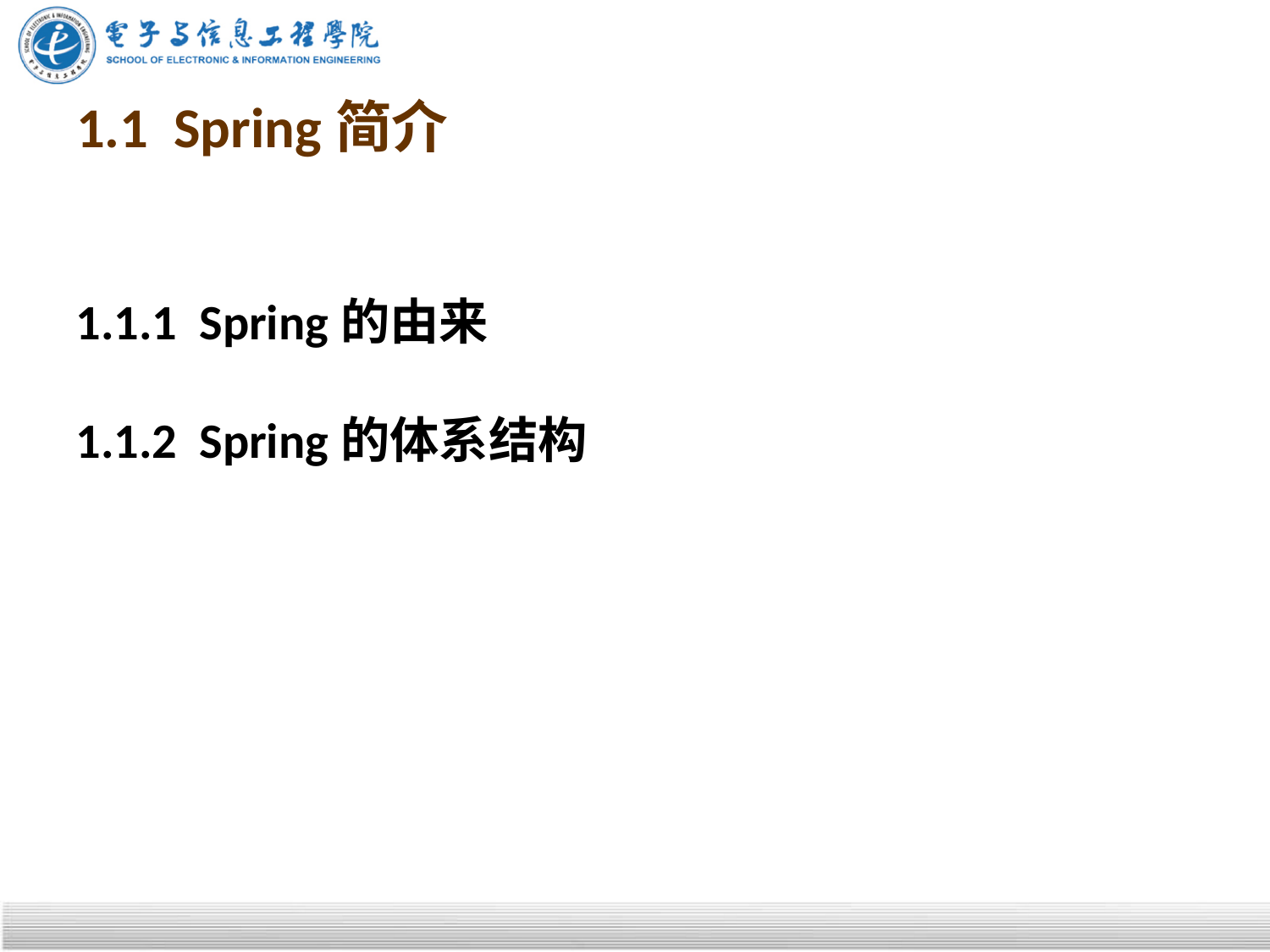

# 1.1  Spring简介
1.1.1  Spring的由来

1.1.2  Spring的体系结构